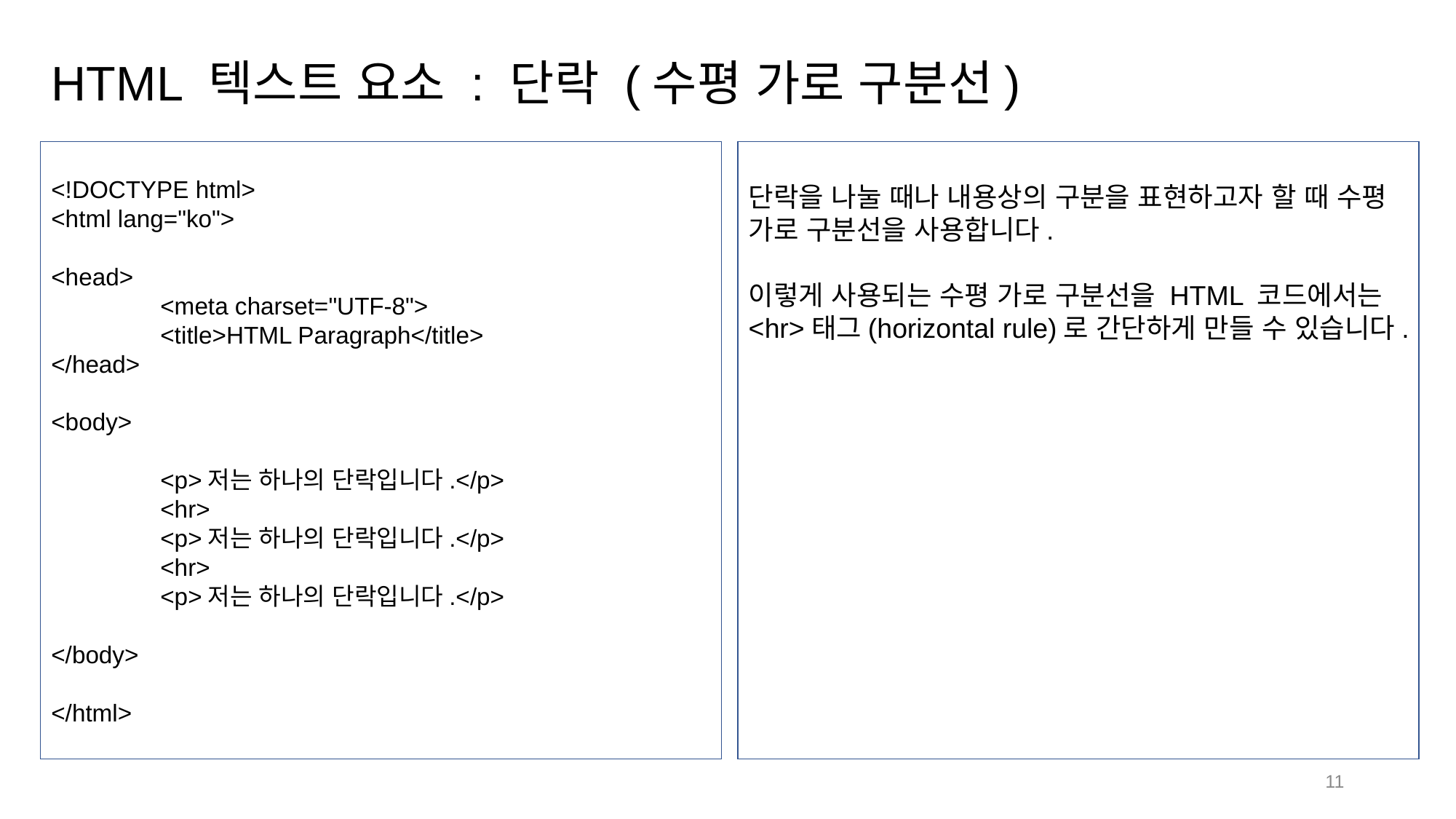

# HTML 텍스트 요소 : 단락 (수평 가로 구분선)
<!DOCTYPE html>
<html lang="ko">

<head>
	<meta charset="UTF-8">
	<title>HTML Paragraph</title>
</head>

<body>

	<p>저는 하나의 단락입니다.</p>
	<hr>
	<p>저는 하나의 단락입니다.</p>
	<hr>
	<p>저는 하나의 단락입니다.</p>

</body>

</html>

단락을 나눌 때나 내용상의 구분을 표현하고자 할 때 수평 가로 구분선을 사용합니다.

이렇게 사용되는 수평 가로 구분선을 HTML 코드에서는 <hr>태그(horizontal rule)로 간단하게 만들 수 있습니다.
11